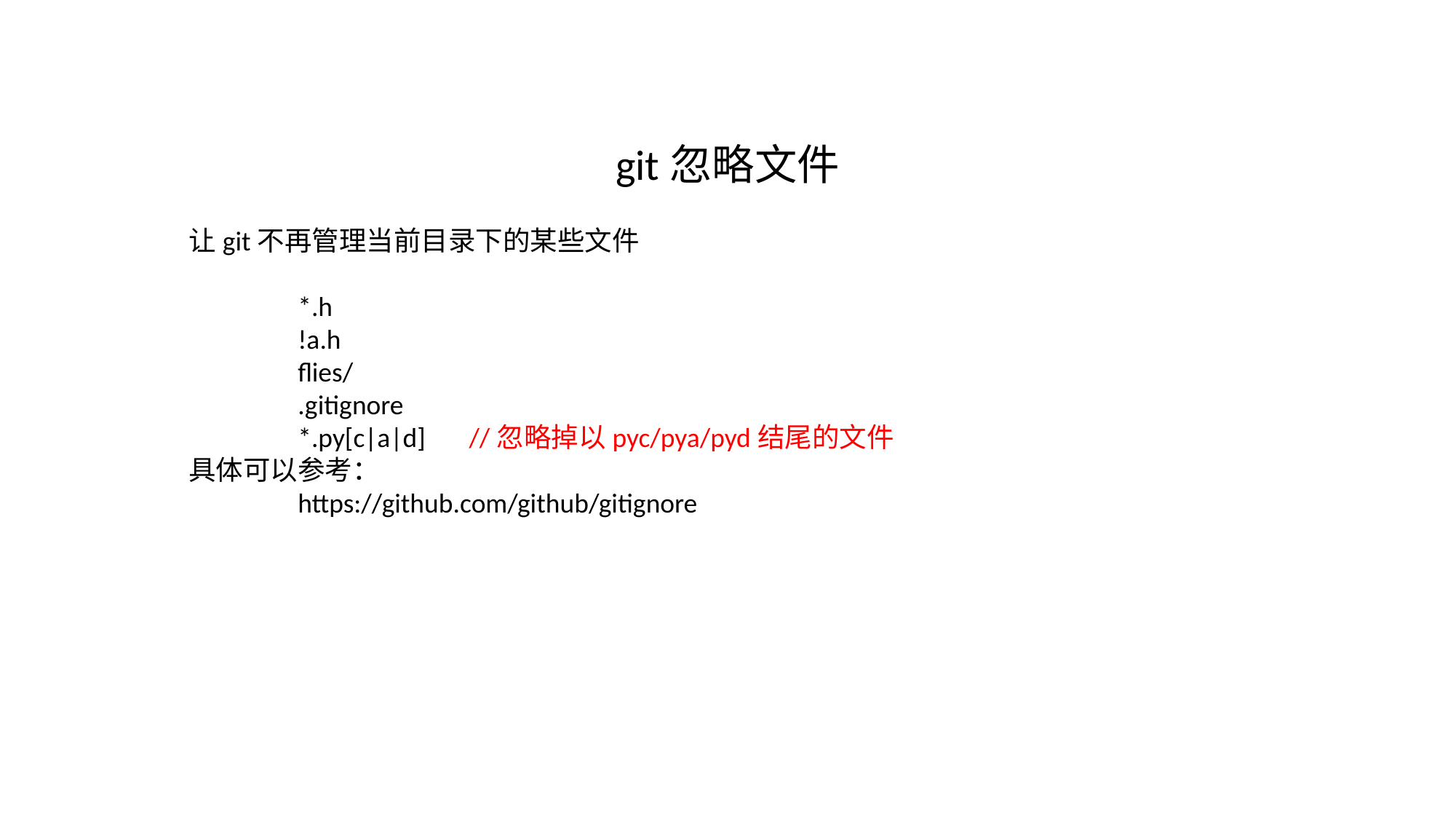

# git忽略文件
让git不再管理当前目录下的某些文件

	*.h
	!a.h
	flies/
	.gitignore
	*.py[c|a|d]       //忽略掉以pyc/pya/pyd结尾的文件
具体可以参考：
	https://github.com/github/gitignore